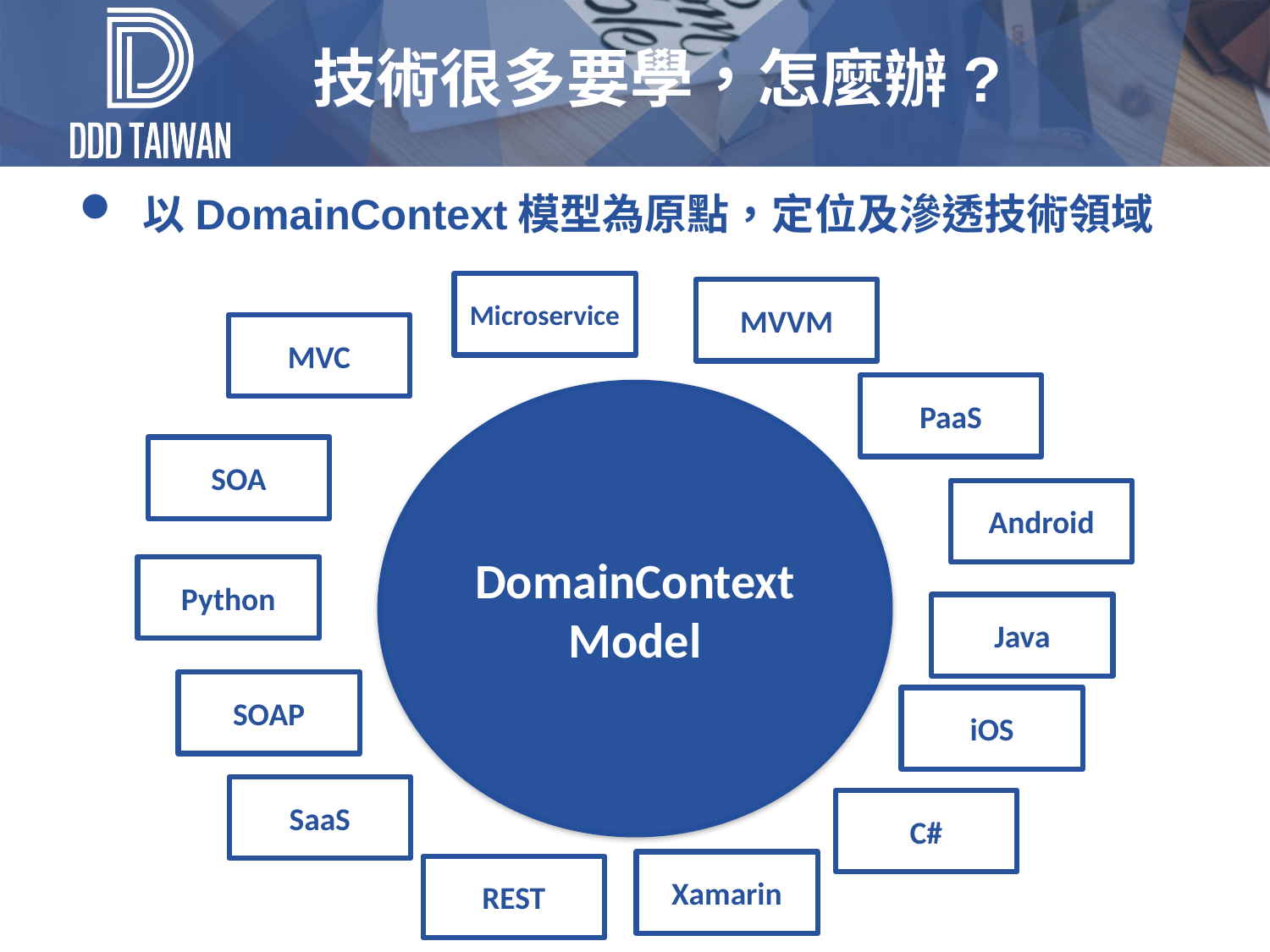

# 技術很多要學，怎麼辦?
以DomainContext模型為原點，定位及滲透技術領域
Microservice
MVVM
MVC
PaaS
DomainContext
Model
SOA
Android
Python
Java
SOAP
iOS
SaaS
C#
Xamarin
REST